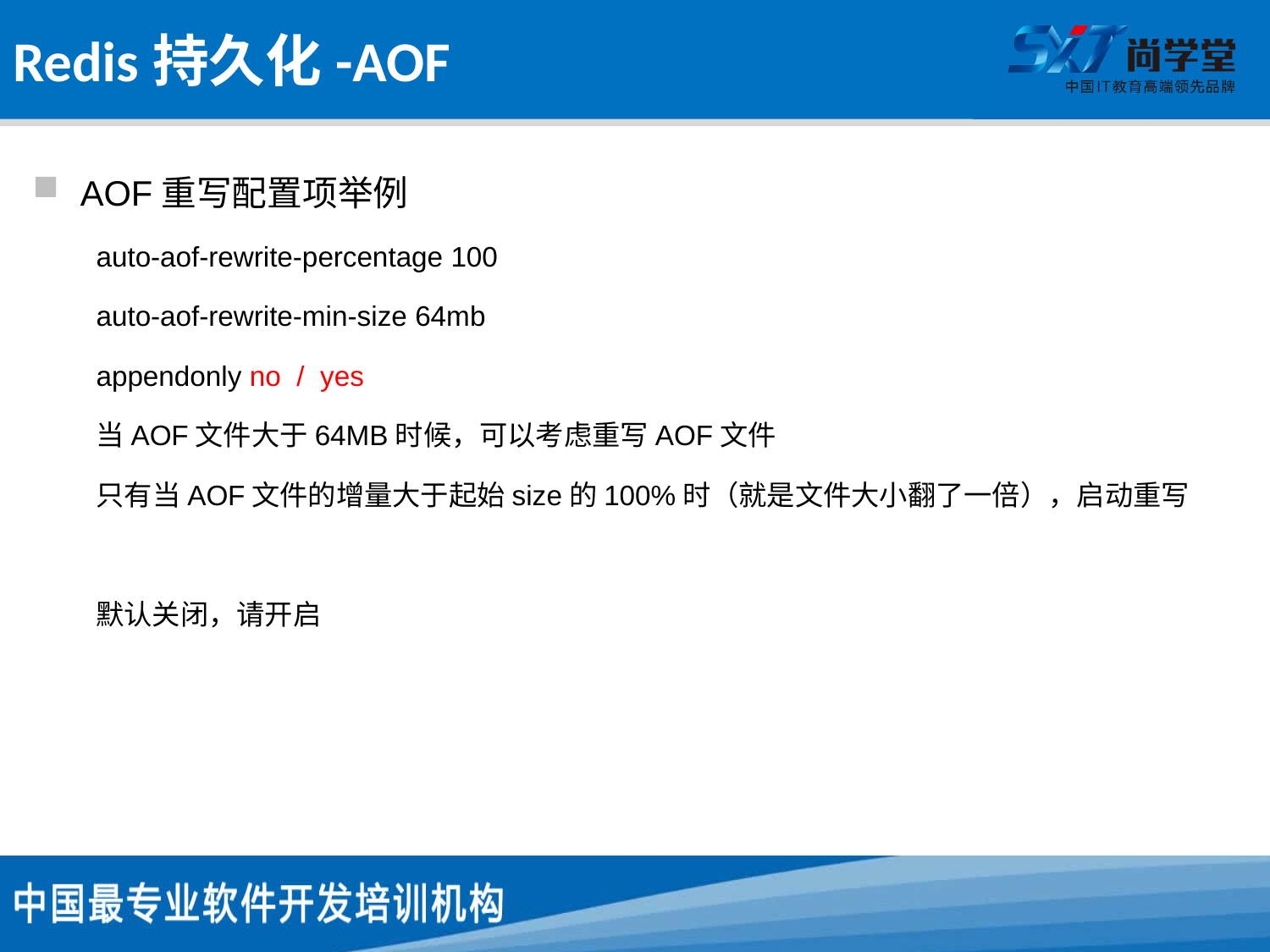

# Redis持久化-AOF
AOF重写配置项举例
auto-aof-rewrite-percentage 100
auto-aof-rewrite-min-size 64mb
appendonly no  /  yes
当AOF文件大于64MB时候，可以考虑重写AOF文件
只有当AOF文件的增量大于起始size的100%时（就是文件大小翻了一倍），启动重写

默认关闭，请开启